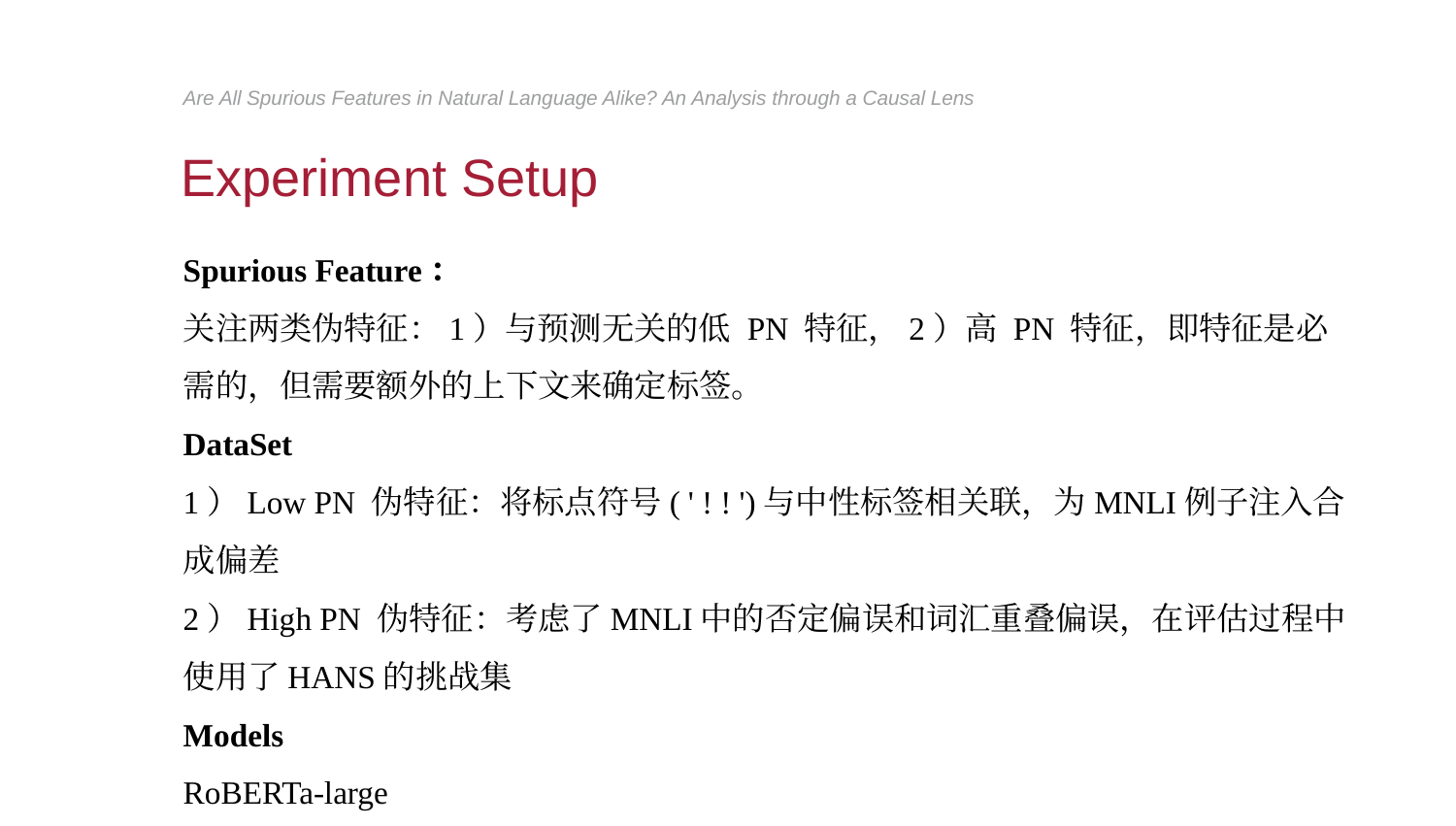

Are All Spurious Features in Natural Language Alike? An Analysis through a Causal Lens
Experiment Setup
Spurious Feature：
关注两类伪特征：1）与预测无关的低 PN 特征，2）高 PN 特征，即特征是必需的，但需要额外的上下文来确定标签。
DataSet
1）Low PN 伪特征：将标点符号( ' ! ! ')与中性标签相关联，为MNLI例子注入合成偏差
2）High PN 伪特征：考虑了MNLI中的否定偏误和词汇重叠偏误，在评估过程中使用了HANS的挑战集
Models
RoBERTa-large